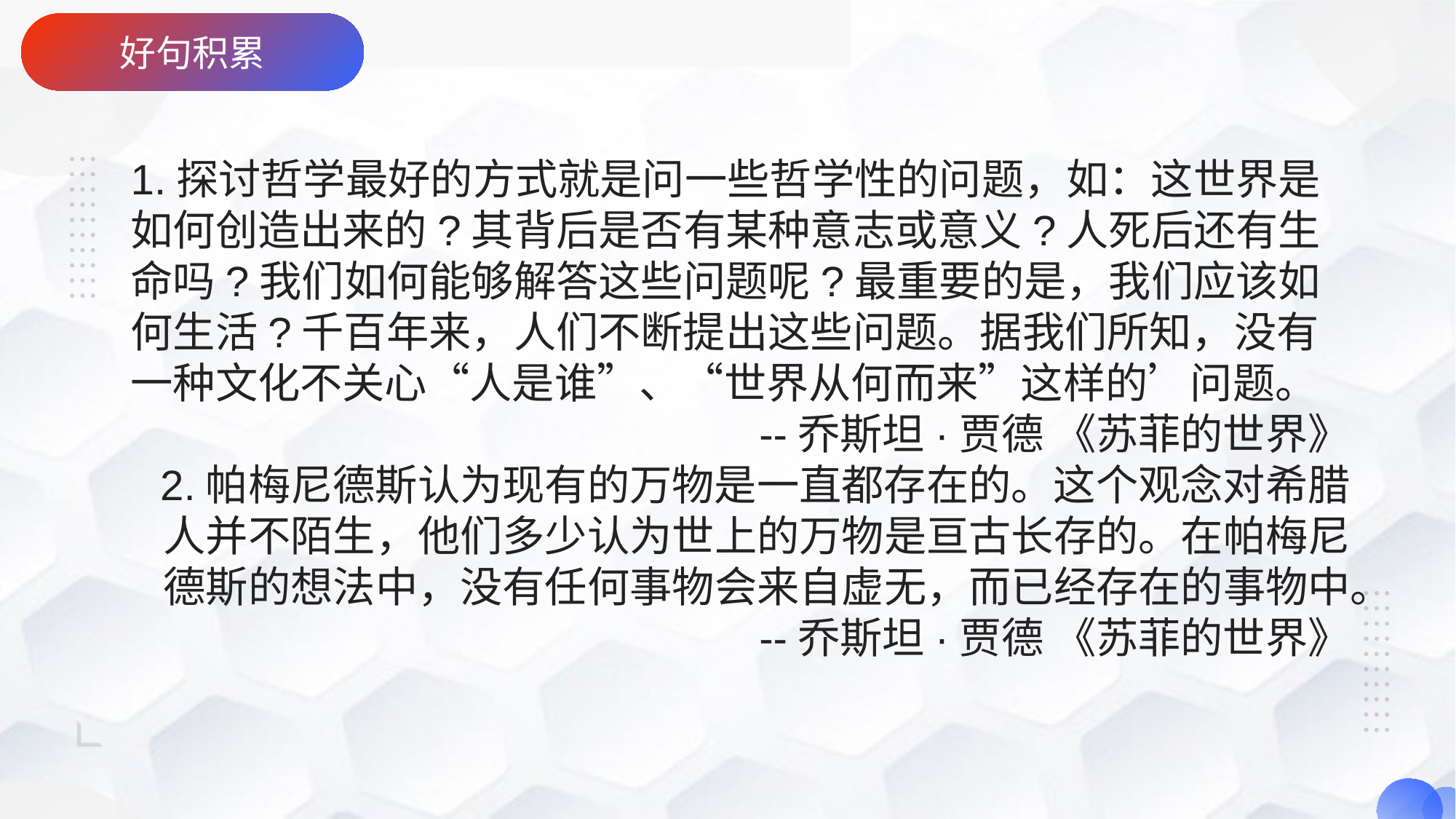

好句积累
1.探讨哲学最好的方式就是问一些哲学性的问题，如：这世界是如何创造出来的?其背后是否有某种意志或意义?人死后还有生命吗?我们如何能够解答这些问题呢?最重要的是，我们应该如何生活?千百年来，人们不断提出这些问题。据我们所知，没有一种文化不关心“人是谁”、“世界从何而来”这样的’问题。
--乔斯坦·贾德 《苏菲的世界》
2.帕梅尼德斯认为现有的万物是一直都存在的。这个观念对希腊人并不陌生，他们多少认为世上的万物是亘古长存的。在帕梅尼德斯的想法中，没有任何事物会来自虚无，而已经存在的事物中。 --乔斯坦·贾德 《苏菲的世界》